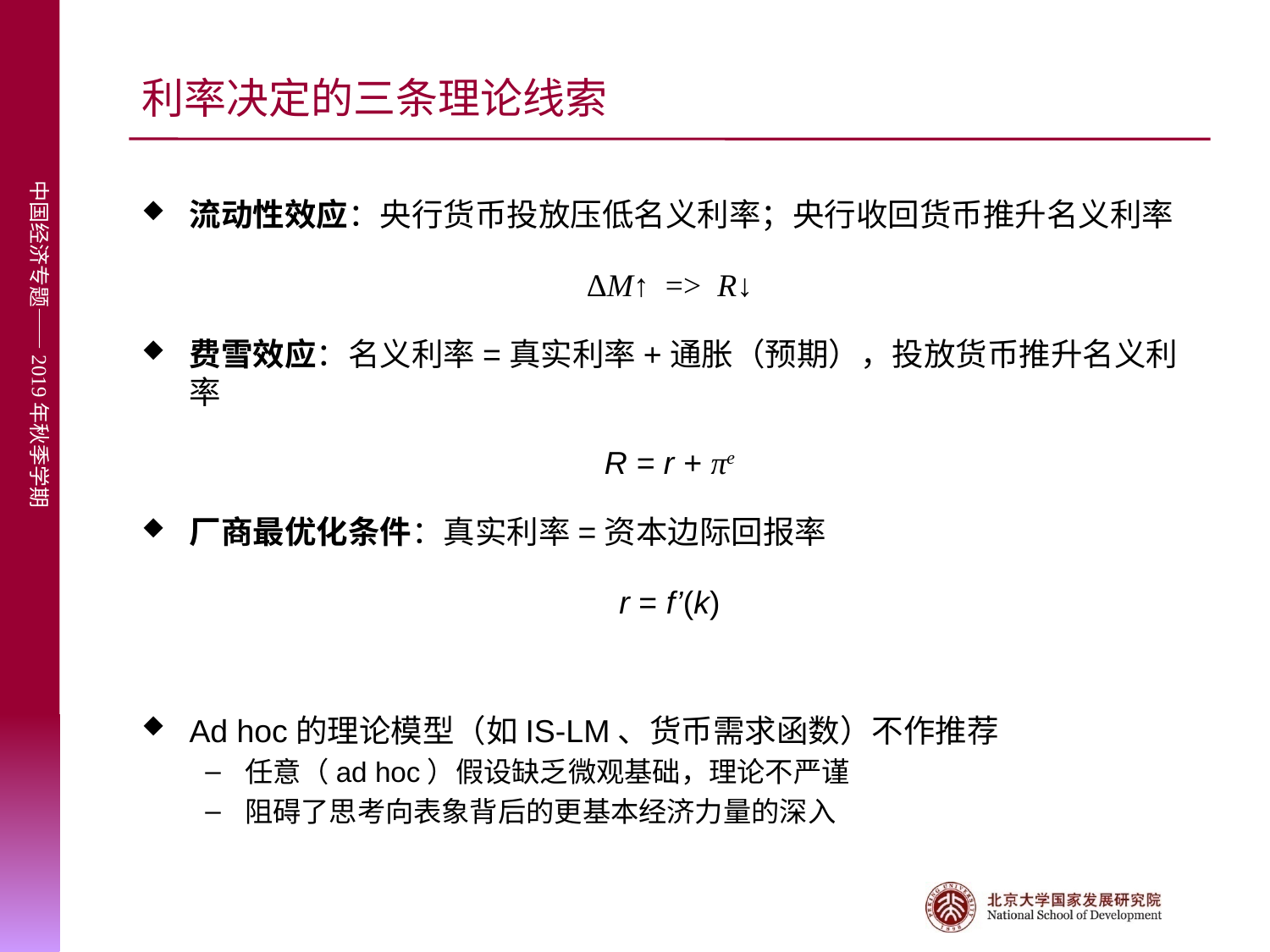

# 利率决定的三条理论线索
流动性效应：央行货币投放压低名义利率；央行收回货币推升名义利率
ΔM↑  =>  R↓
费雪效应：名义利率=真实利率+通胀（预期），投放货币推升名义利率
R = r + πe
厂商最优化条件：真实利率=资本边际回报率
r = f’(k)

Ad hoc的理论模型（如IS-LM、货币需求函数）不作推荐
任意（ad hoc）假设缺乏微观基础，理论不严谨
阻碍了思考向表象背后的更基本经济力量的深入